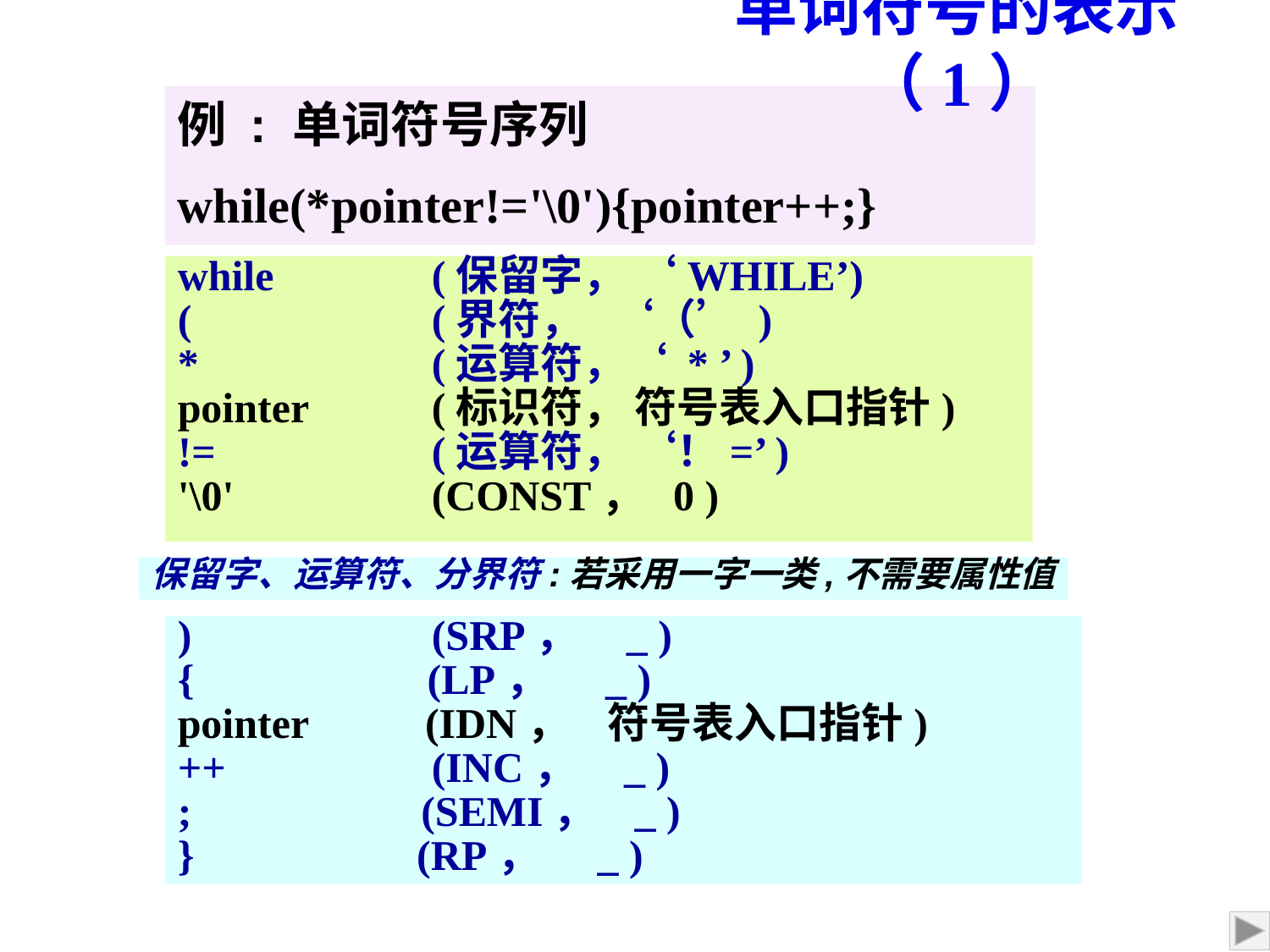

单词符号的表示（1）
# 例 : 单词符号序列 while(*pointer!='\0'){pointer++;}
while      	(保留字， ‘WHILE’)
( 		(界符，   ‘（’ )
*          	(运算符，‘ * ’ )
pointer      	(标识符， 符号表入口指针)
!=         	(运算符， ‘！=’ )
'\0'       	(CONST，  0 )
保留字、运算符、分界符:若采用一字一类,不需要属性值
)		(SRP，    _ )
{                      (LP，     _ )
pointer           (IDN，    符号表入口指针)
++         	(INC，    _ )
;          	           (SEMI，   _ )
}                     (RP，     _ )